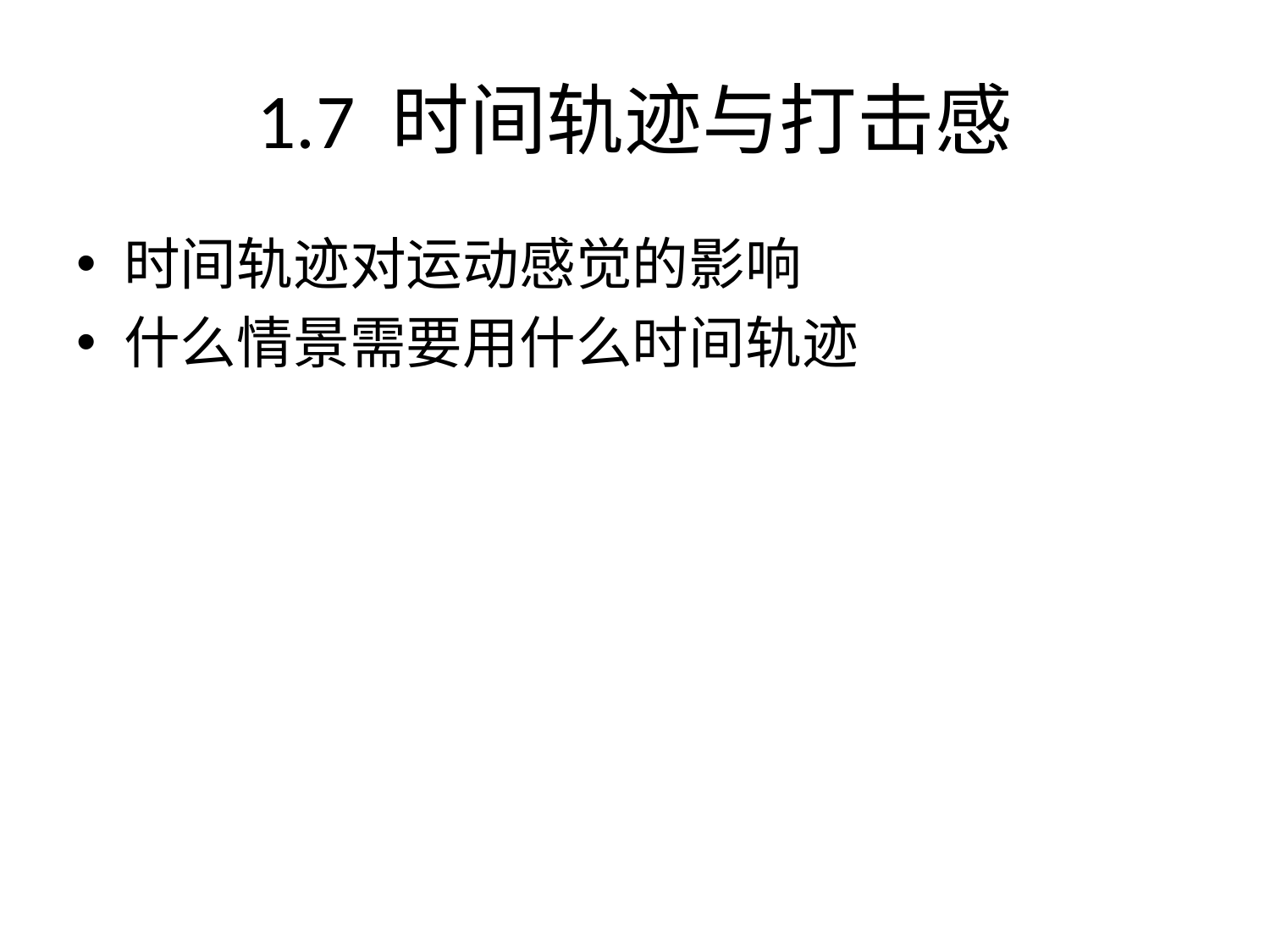

# 1.7 时间轨迹与打击感
时间轨迹对运动感觉的影响
什么情景需要用什么时间轨迹